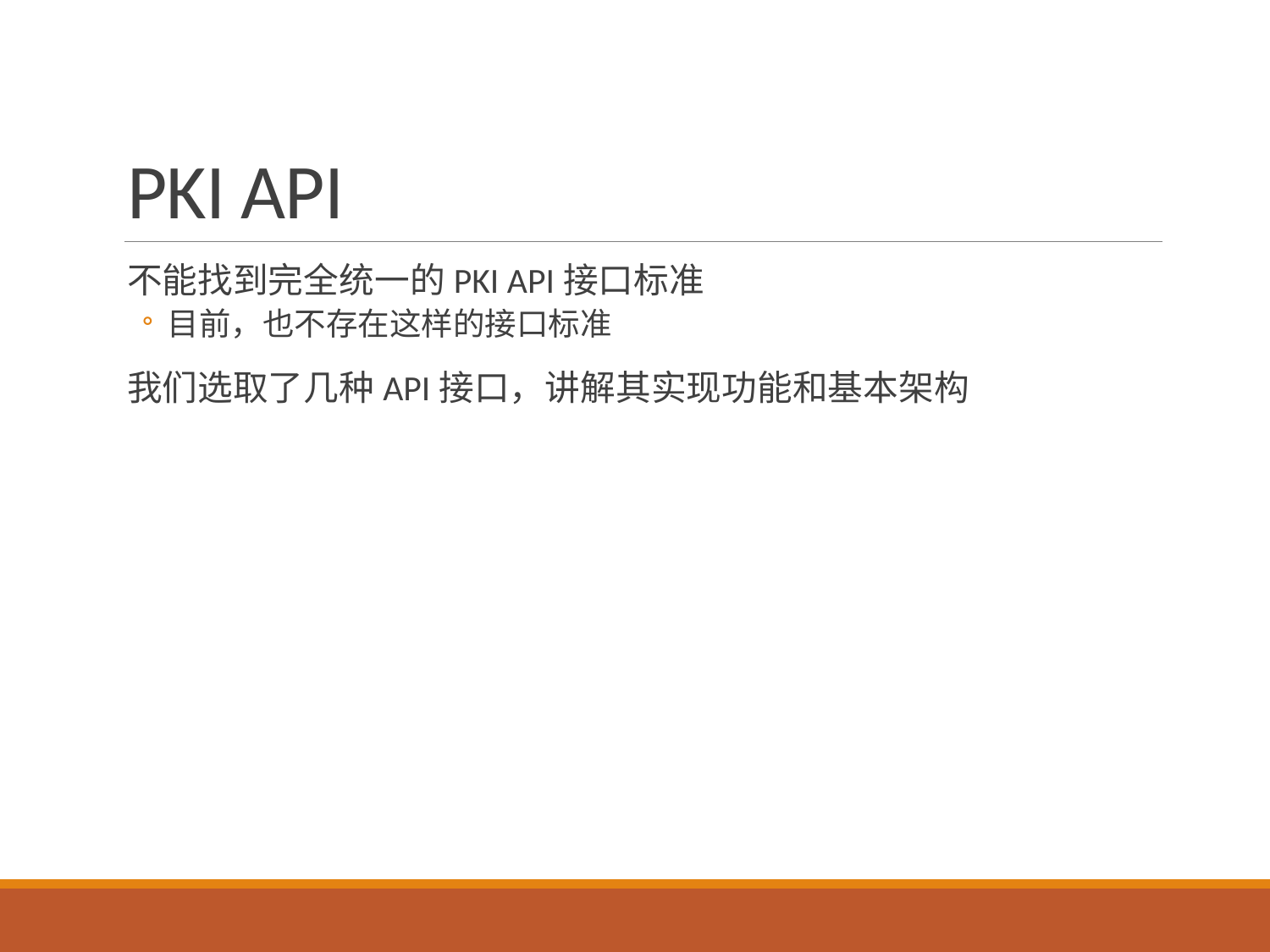

# PKI API
不能找到完全统一的PKI API接口标准
目前，也不存在这样的接口标准
我们选取了几种API接口，讲解其实现功能和基本架构
6